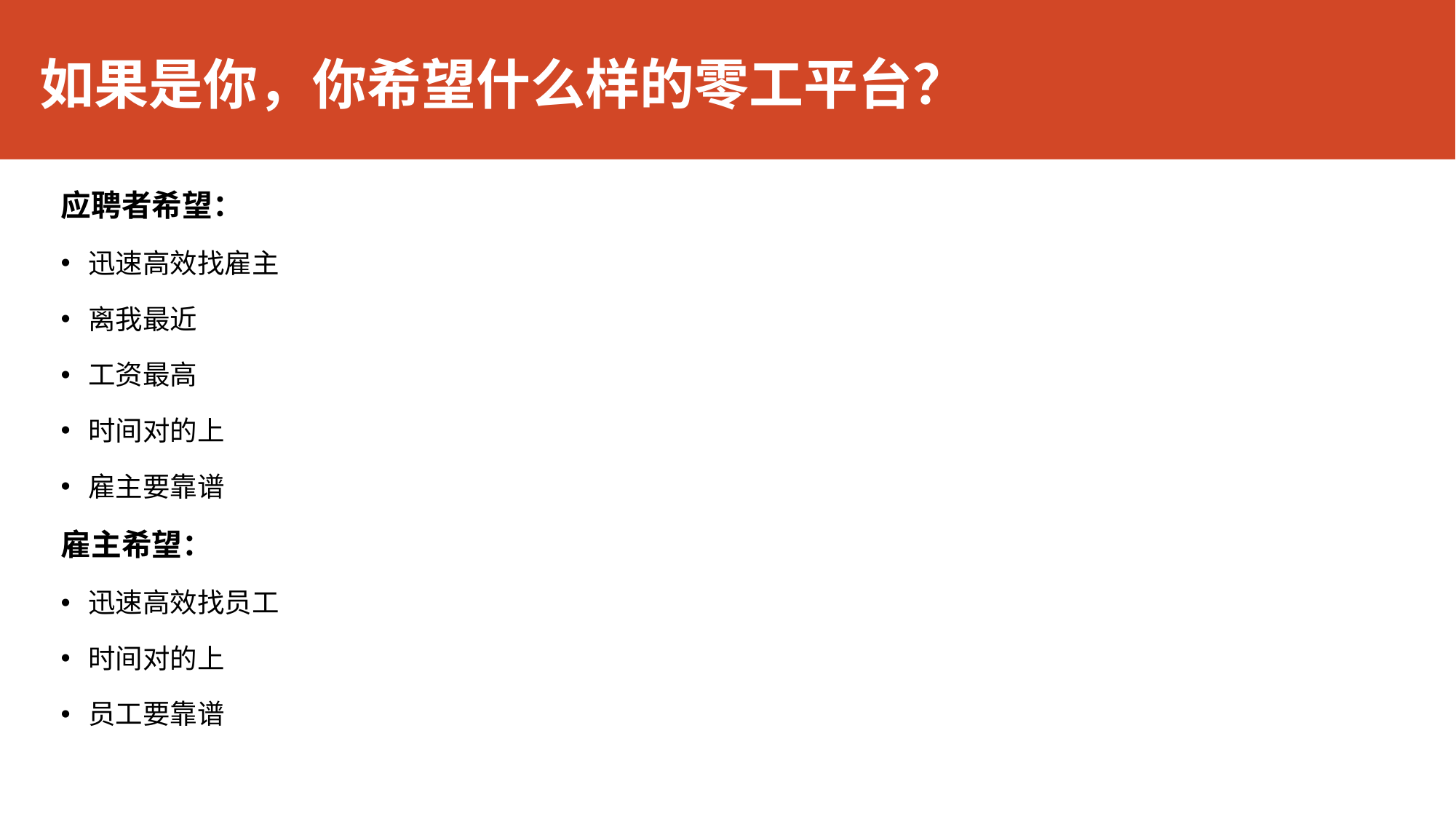

# 如果是你，你希望什么样的零工平台？
应聘者希望：
迅速高效找雇主
离我最近
工资最高
时间对的上
雇主要靠谱
雇主希望：
迅速高效找员工
时间对的上
员工要靠谱